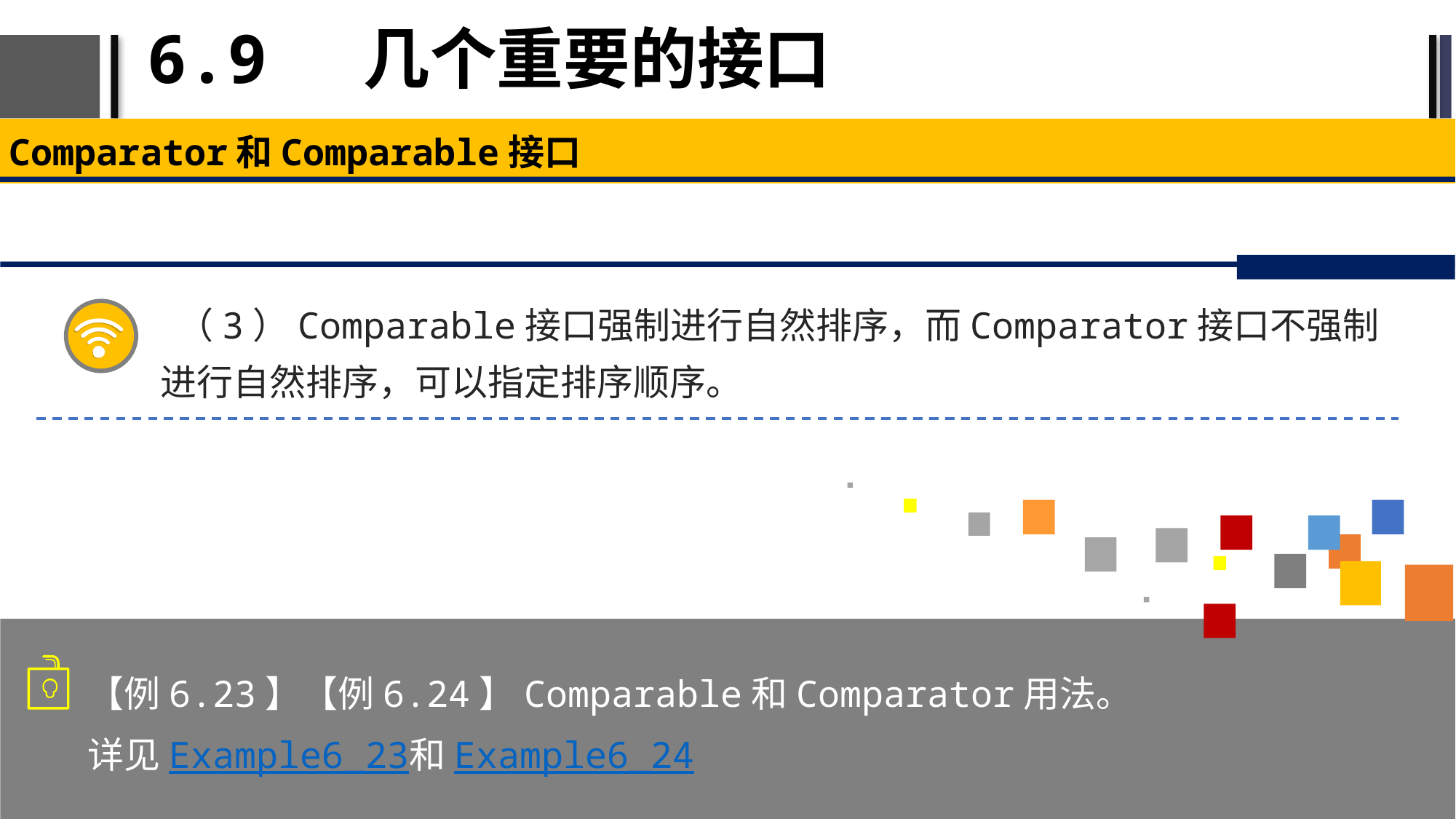

# 6.9  几个重要的接口
Comparator和Comparable接口

 （3）Comparable接口强制进行自然排序，而Comparator接口不强制进行自然排序，可以指定排序顺序。

【例6.23】【例6.24】Comparable和Comparator用法。
详见Example6_23和Example6_24